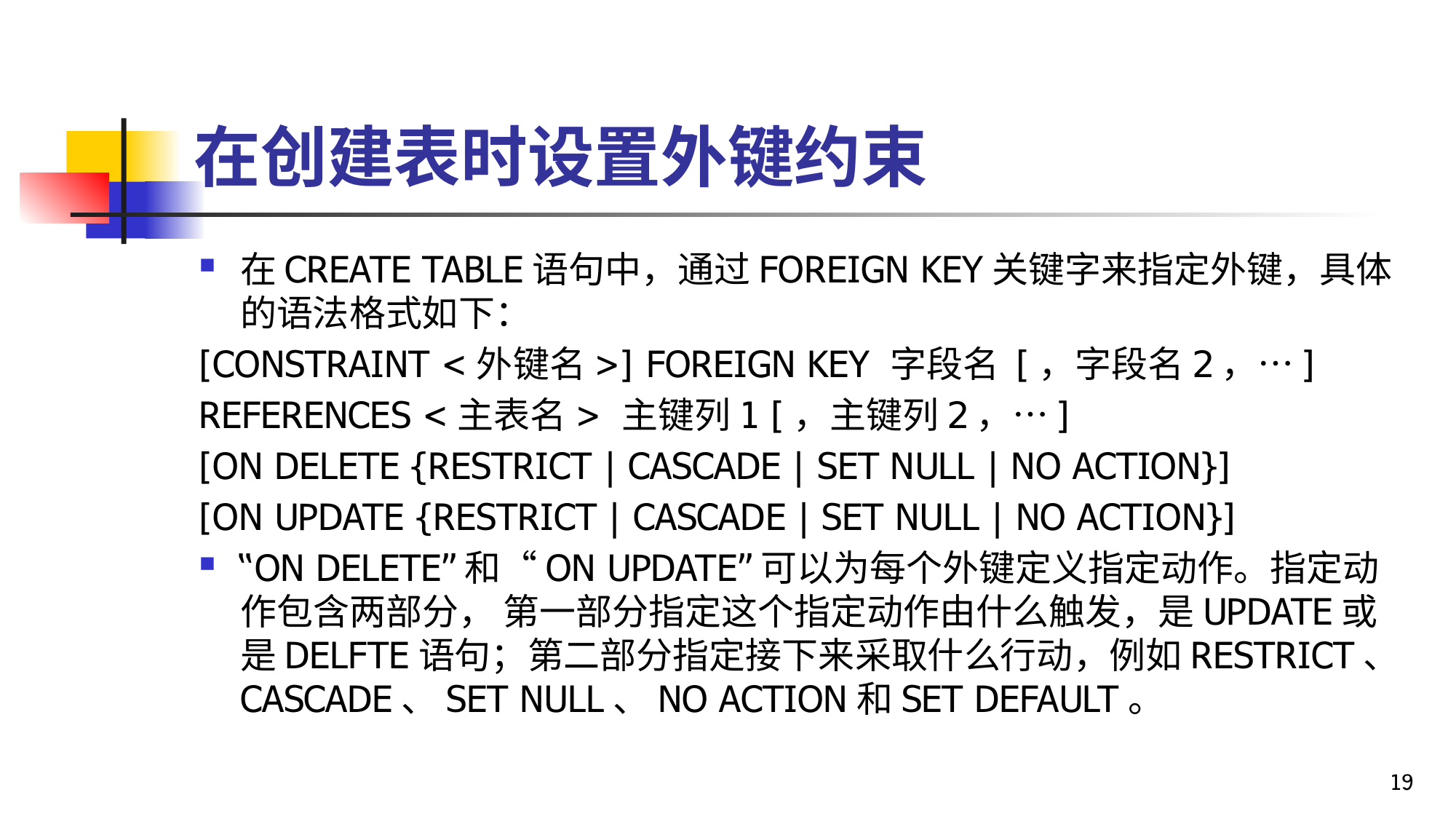

# 在创建表时设置外键约束
在CREATE TABLE语句中，通过FOREIGN KEY关键字来指定外键，具体的语法格式如下：
[CONSTRAINT <外键名>] FOREIGN KEY 字段名 [，字段名2，…]
REFERENCES <主表名> 主键列1 [，主键列2，…]
[ON DELETE {RESTRICT | CASCADE | SET NULL | NO ACTION}]
[ON UPDATE {RESTRICT | CASCADE | SET NULL | NO ACTION}]
“ON DELETE”和“ON UPDATE”可以为每个外键定义指定动作。指定动作包含两部分， 第一部分指定这个指定动作由什么触发，是UPDATE或是DELFTE语句；第二部分指定接下来采取什么行动，例如RESTRICT、CASCADE、SET NULL、NO ACTION和SET DEFAULT。

19